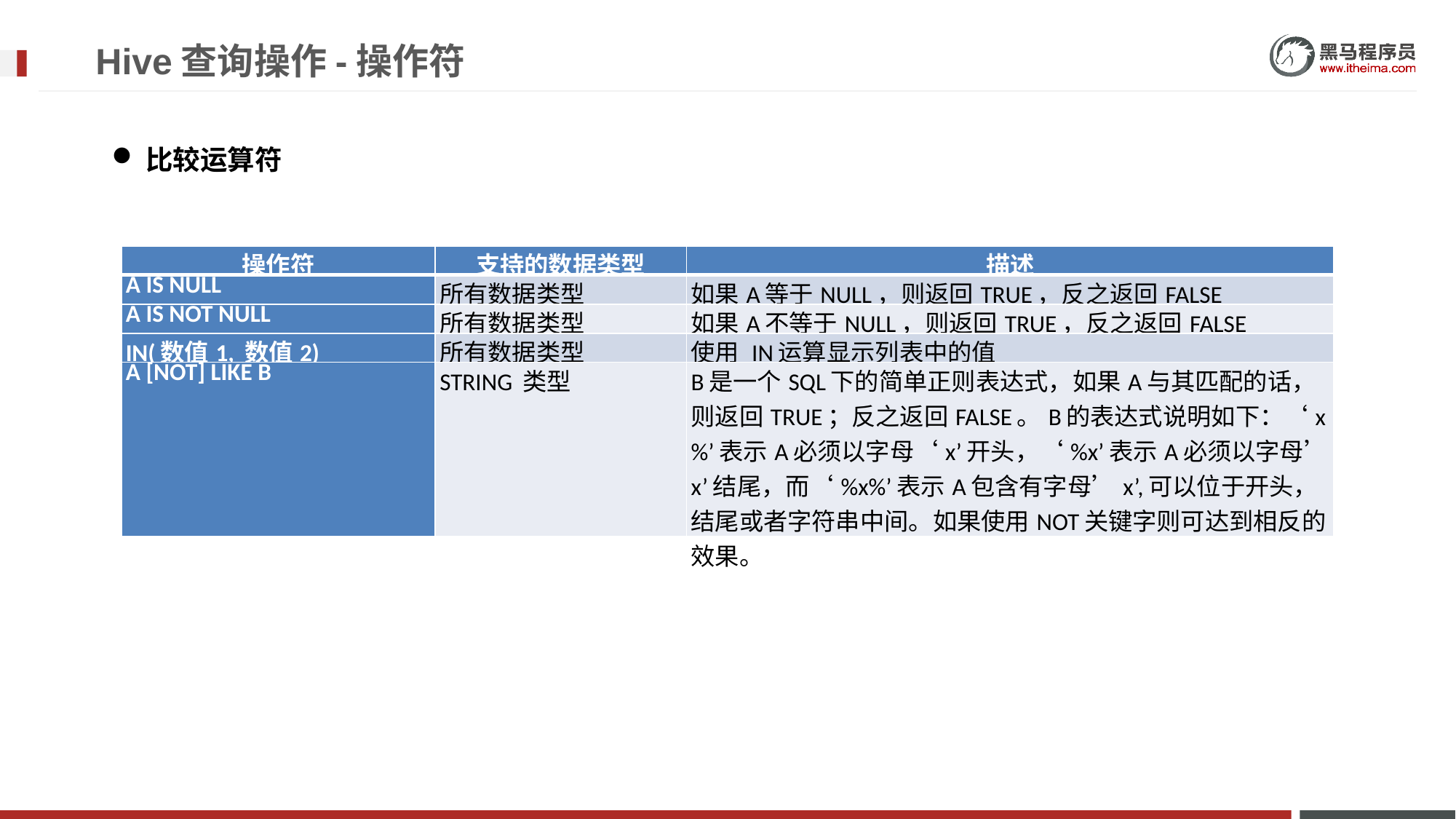

# Hive查询操作-操作符
比较运算符
| 操作符 | 支持的数据类型 | 描述 |
| --- | --- | --- |
| A IS NULL | 所有数据类型 | 如果A等于NULL，则返回TRUE，反之返回FALSE |
| A IS NOT NULL | 所有数据类型 | 如果A不等于NULL，则返回TRUE，反之返回FALSE |
| IN(数值1, 数值2) | 所有数据类型 | 使用 IN运算显示列表中的值 |
| A [NOT] LIKE B | STRING 类型 | B是一个SQL下的简单正则表达式，如果A与其匹配的话，则返回TRUE；反之返回FALSE。B的表达式说明如下：‘x%’表示A必须以字母‘x’开头，‘%x’表示A必须以字母’x’结尾，而‘%x%’表示A包含有字母’x’,可以位于开头，结尾或者字符串中间。如果使用NOT关键字则可达到相反的效果。 |